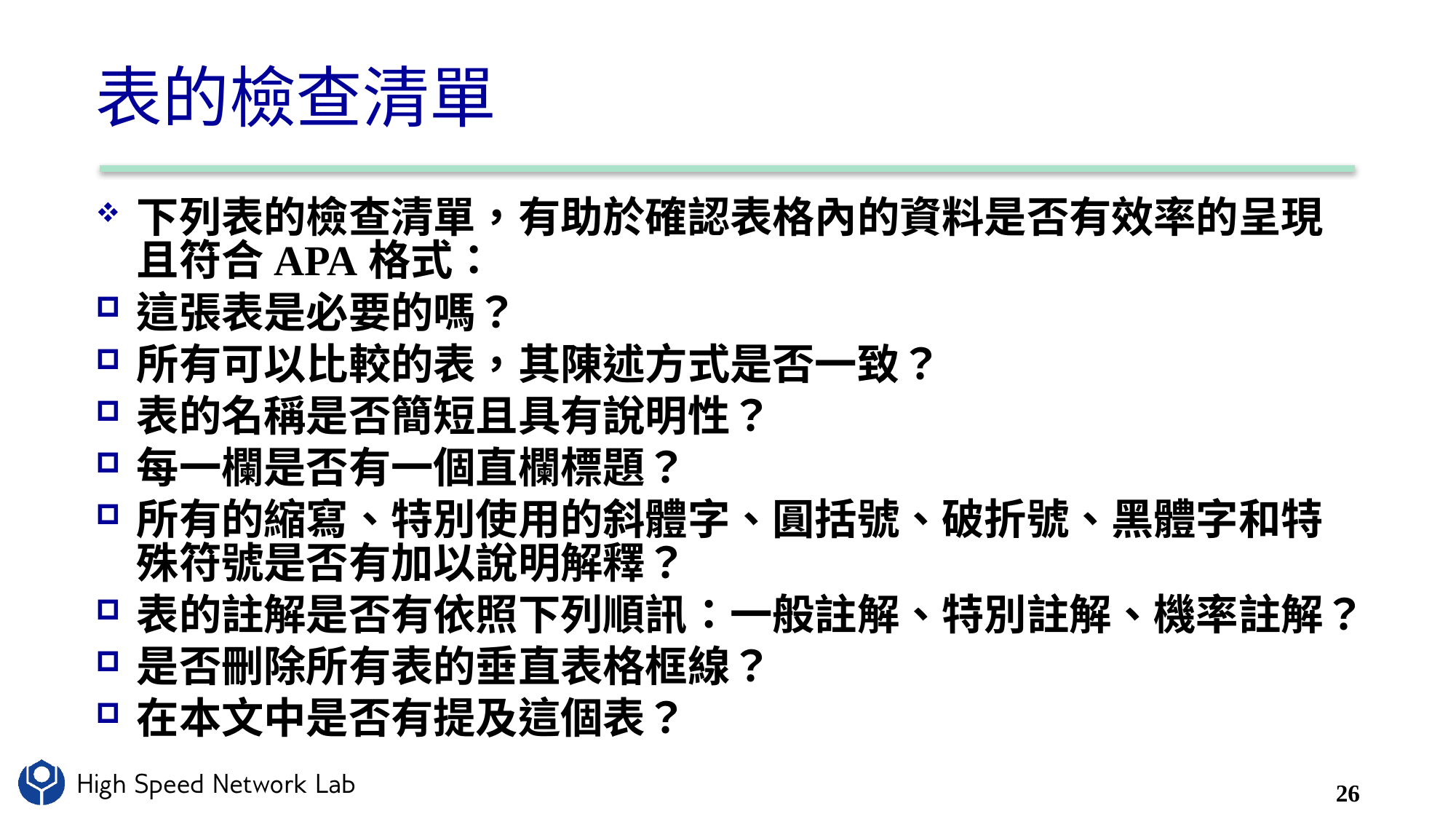

# 表的檢查清單
下列表的檢查清單，有助於確認表格內的資料是否有效率的呈現且符合APA格式：
這張表是必要的嗎？
所有可以比較的表，其陳述方式是否一致？
表的名稱是否簡短且具有說明性？
每一欄是否有一個直欄標題？
所有的縮寫、特別使用的斜體字、圓括號、破折號、黑體字和特殊符號是否有加以說明解釋？
表的註解是否有依照下列順訊：一般註解、特別註解、機率註解？
是否刪除所有表的垂直表格框線？
在本文中是否有提及這個表？
26